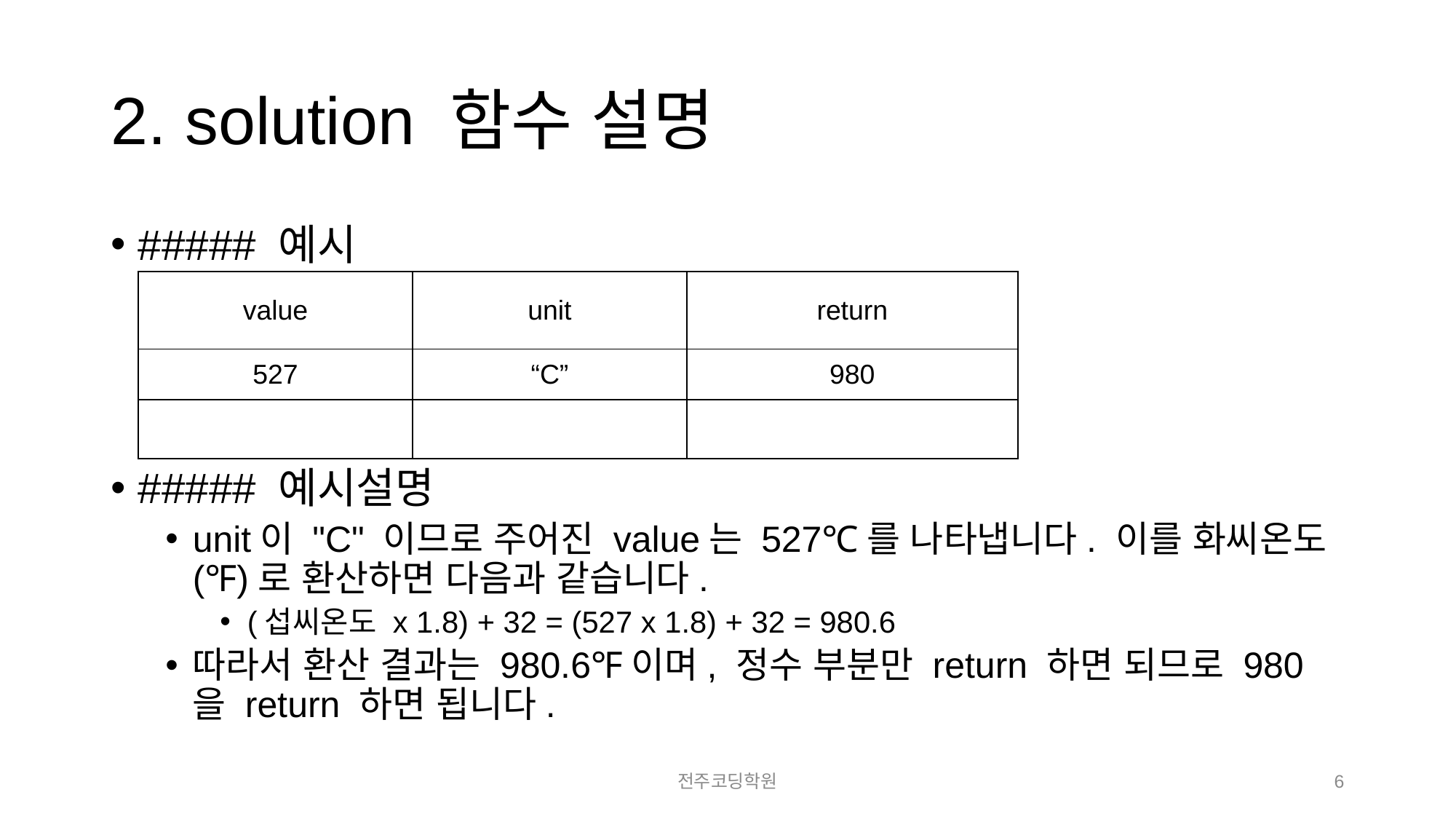

# 2. solution 함수 설명
##### 예시

##### 예시설명
unit이 "C" 이므로 주어진 value는 527℃를 나타냅니다. 이를 화씨온도(℉)로 환산하면 다음과 같습니다.
(섭씨온도 x 1.8) + 32 = (527 x 1.8) + 32 = 980.6
따라서 환산 결과는 980.6℉이며, 정수 부분만 return 하면 되므로 980을 return 하면 됩니다.
| value | unit | return |
| --- | --- | --- |
| 527 | “C” | 980 |
|  |  |  |
전주코딩학원
6